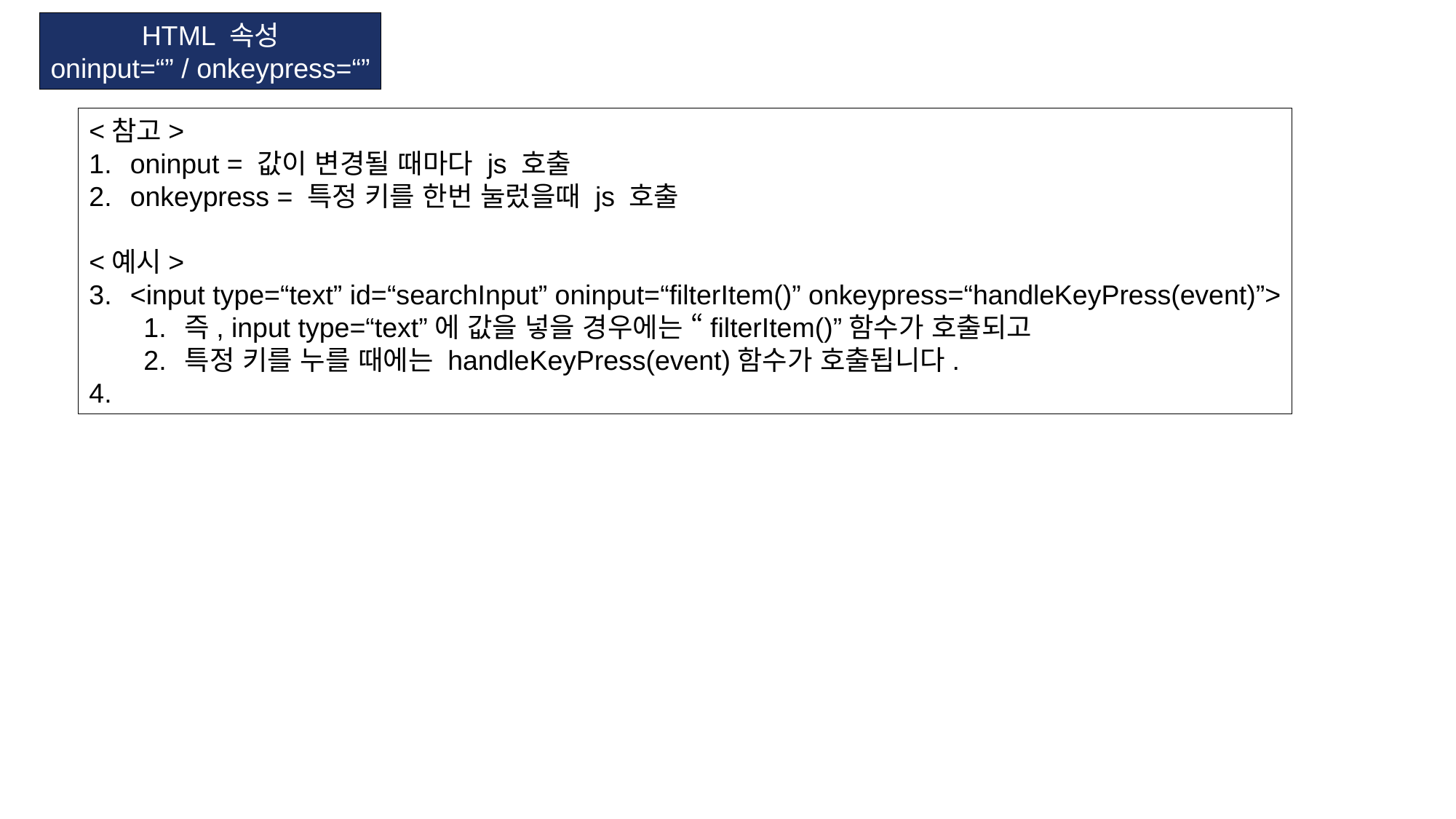

HTML 속성
oninput=“” / onkeypress=“”
<참고>
oninput = 값이 변경될 때마다 js 호출
onkeypress = 특정 키를 한번 눌렀을때 js 호출

<예시>
<input type=“text” id=“searchInput” oninput=“filterItem()” onkeypress=“handleKeyPress(event)”>
즉, input type=“text”에 값을 넣을 경우에는 “filterItem()”함수가 호출되고
특정 키를 누를 때에는 handleKeyPress(event)함수가 호출됩니다.